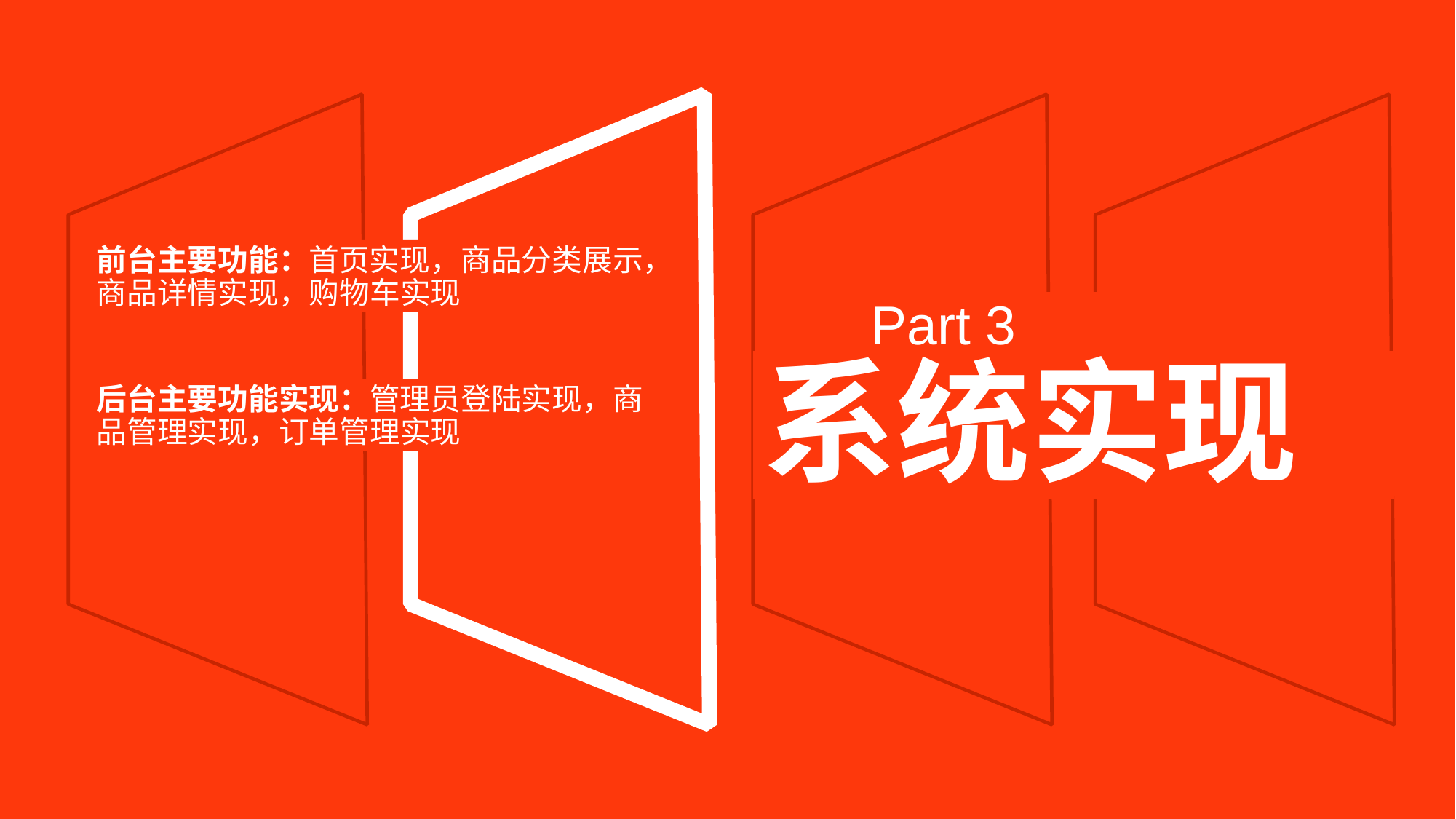

前台主要功能：首页实现，商品分类展示，商品详情实现，购物车实现

Part 3
系统实现
后台主要功能实现：管理员登陆实现，商品管理实现，订单管理实现